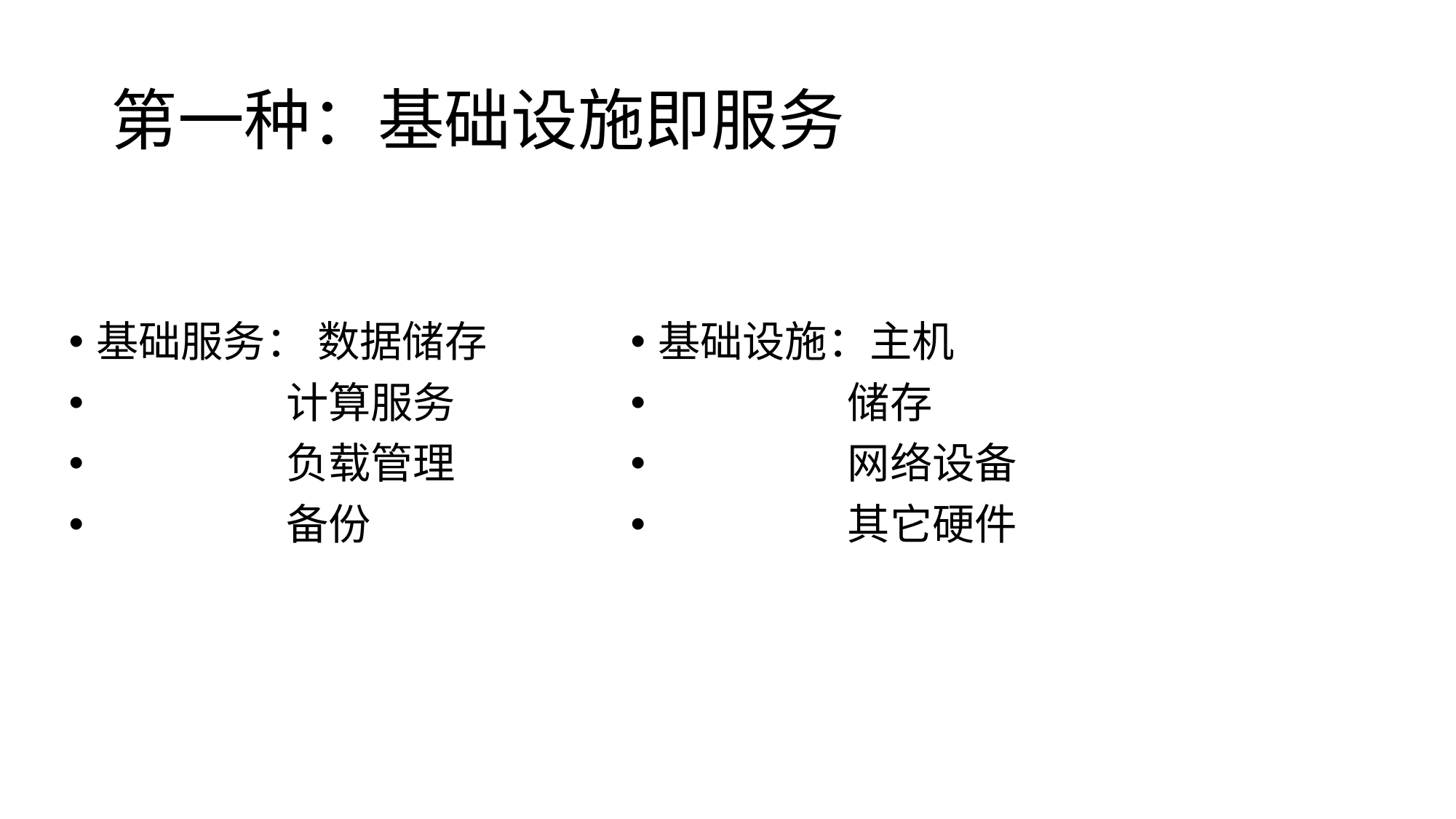

# 第一种：基础设施即服务
基础服务： 数据储存
                   计算服务
                   负载管理
                   备份
基础设施：主机
                   储存
                   网络设备
                   其它硬件